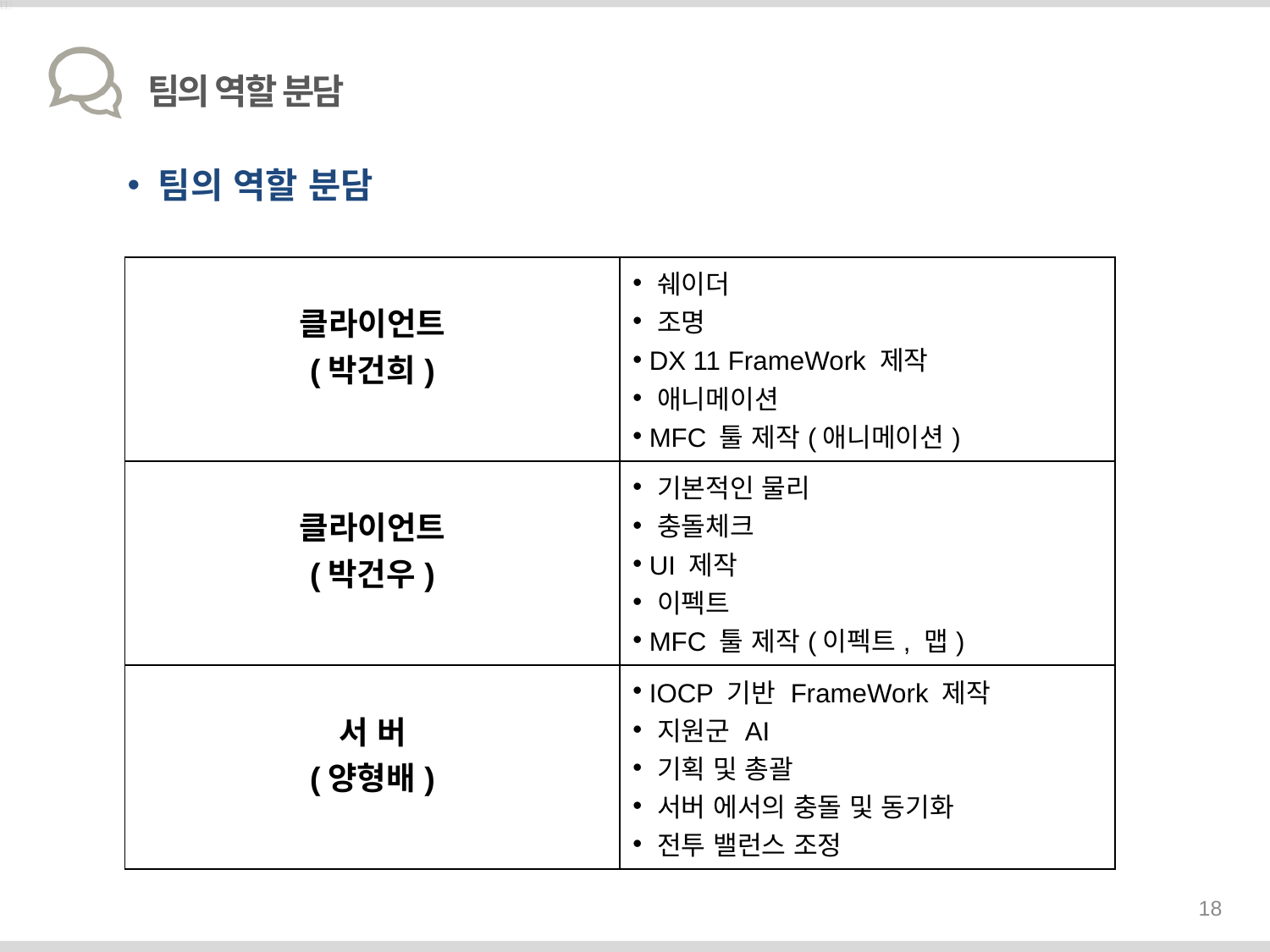

# 팀의 역할 분담
 팀의 역할 분담
| 클라이언트 (박건희) | 쉐이더 조명 DX 11 FrameWork 제작 애니메이션 MFC 툴 제작(애니메이션) |
| --- | --- |
| 클라이언트 (박건우) | 기본적인 물리 충돌체크 UI 제작 이펙트 MFC 툴 제작(이펙트, 맵) |
| 서 버 (양형배) | IOCP 기반 FrameWork 제작 지원군 AI 기획 및 총괄 서버 에서의 충돌 및 동기화 전투 밸런스 조정 |
18